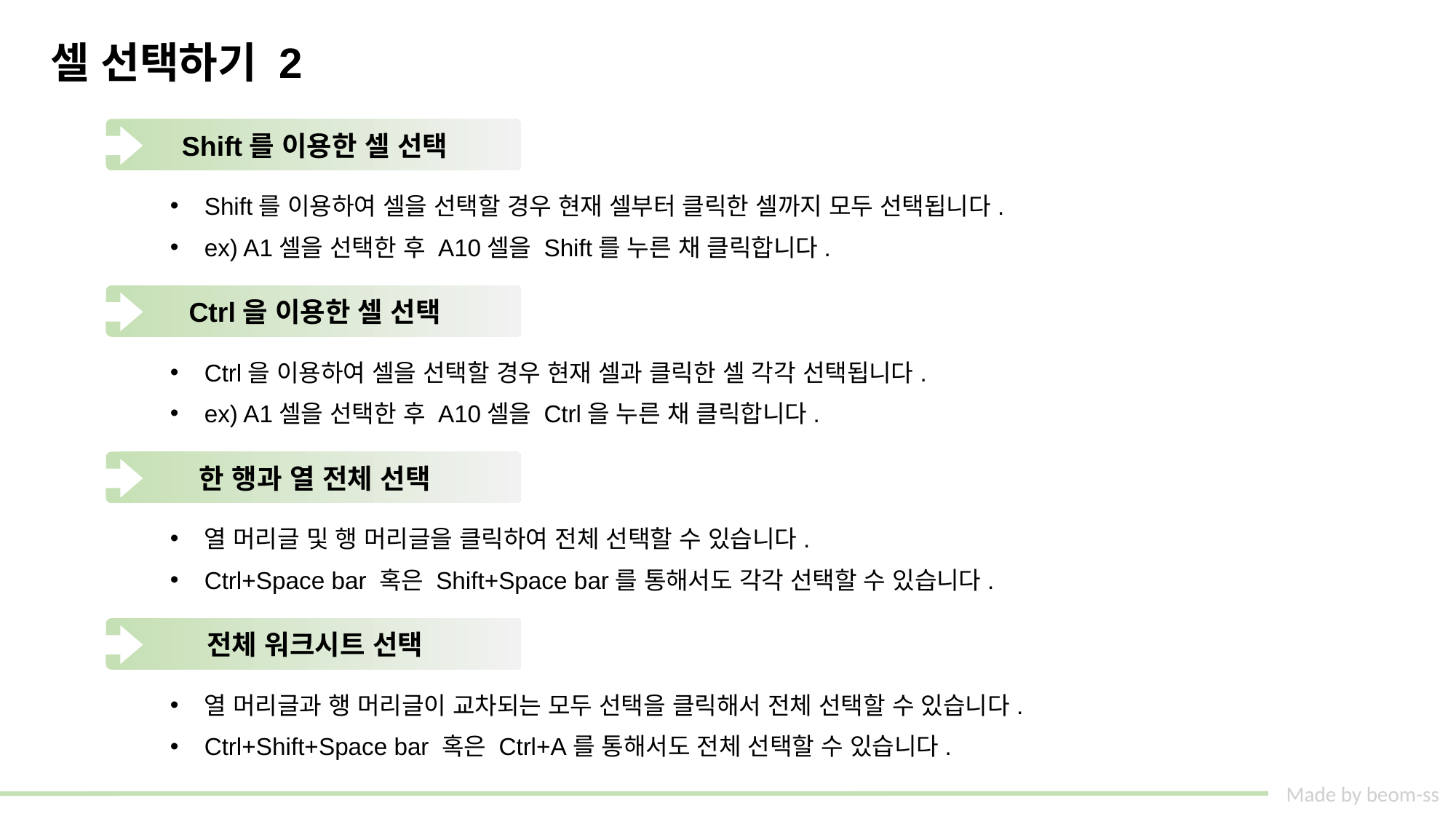

# 셀 선택하기 2

Shift를 이용한 셀 선택

Shift를 이용하여 셀을 선택할 경우 현재 셀부터 클릭한 셀까지 모두 선택됩니다.
ex) A1셀을 선택한 후 A10셀을 Shift를 누른 채 클릭합니다.

Ctrl을 이용한 셀 선택

Ctrl을 이용하여 셀을 선택할 경우 현재 셀과 클릭한 셀 각각 선택됩니다.
ex) A1셀을 선택한 후 A10셀을 Ctrl을 누른 채 클릭합니다.

한 행과 열 전체 선택

열 머리글 및 행 머리글을 클릭하여 전체 선택할 수 있습니다.
Ctrl+Space bar 혹은 Shift+Space bar를 통해서도 각각 선택할 수 있습니다.

전체 워크시트 선택

열 머리글과 행 머리글이 교차되는 모두 선택을 클릭해서 전체 선택할 수 있습니다.
Ctrl+Shift+Space bar 혹은 Ctrl+A를 통해서도 전체 선택할 수 있습니다.